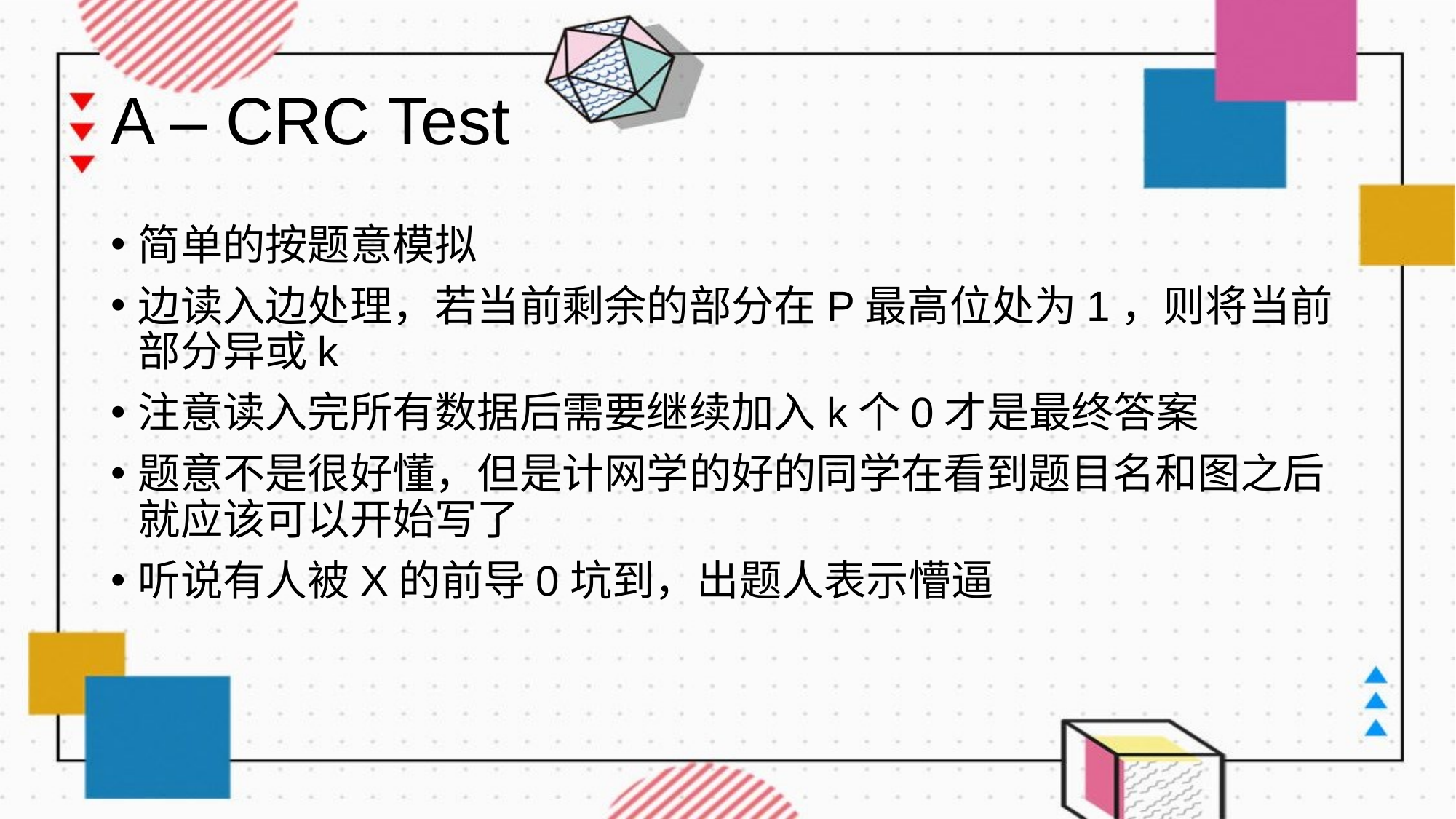

# A – CRC Test
简单的按题意模拟
边读入边处理，若当前剩余的部分在P最高位处为1，则将当前部分异或k
注意读入完所有数据后需要继续加入k个0才是最终答案
题意不是很好懂，但是计网学的好的同学在看到题目名和图之后就应该可以开始写了
听说有人被X的前导0坑到，出题人表示懵逼